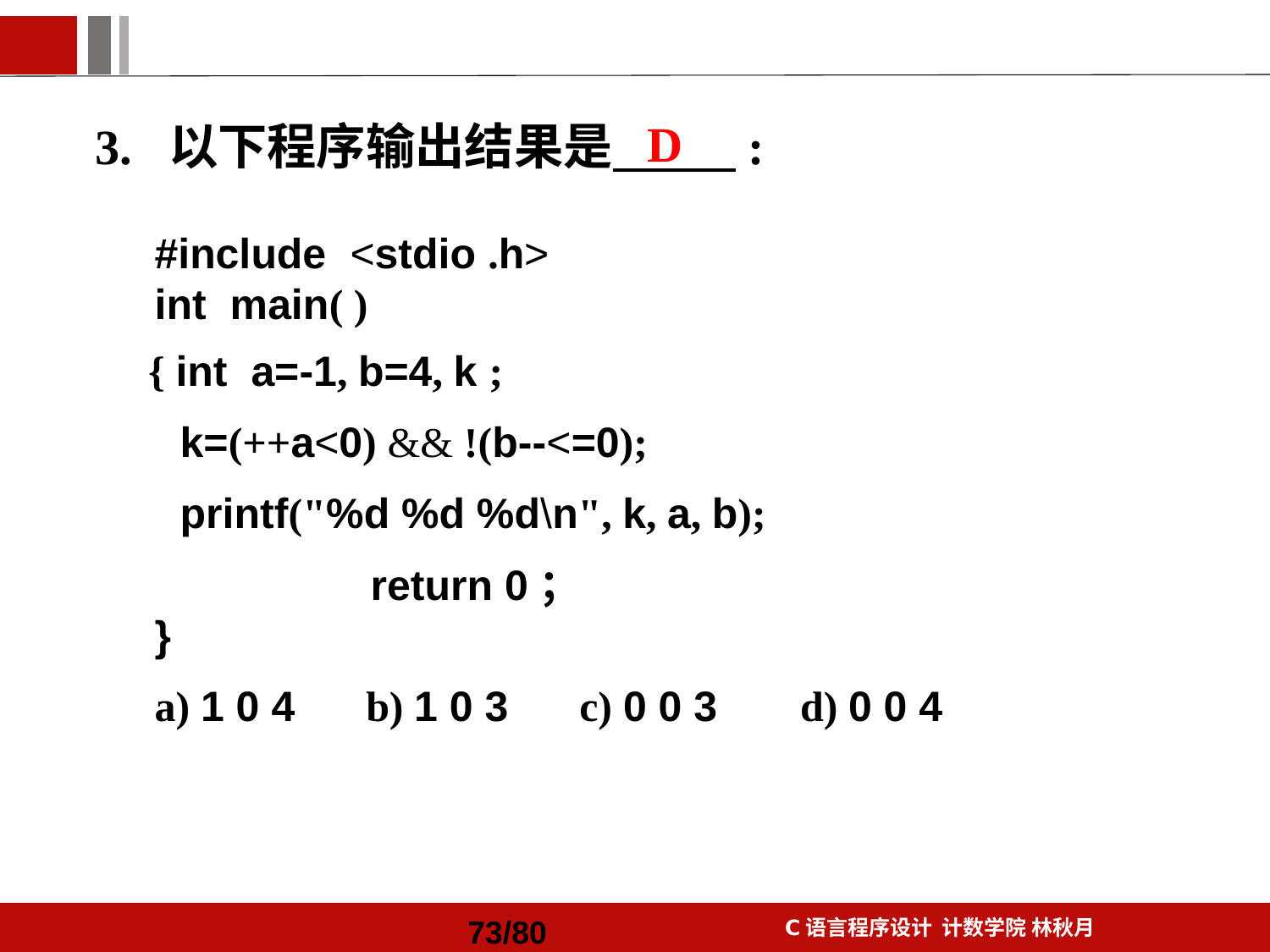

# 3.  以下程序输出结果是           :
D
     #include  <stdio .h>
     int  main( )
     { int  a=-1, b=4, k ;
        k=(++a<0) && !(b--<=0);
        printf("%d %d %d\n", k, a, b);
		  return 0；
     }
     a) 1 0 4      b) 1 0 3      c) 0 0 3       d) 0 0 4